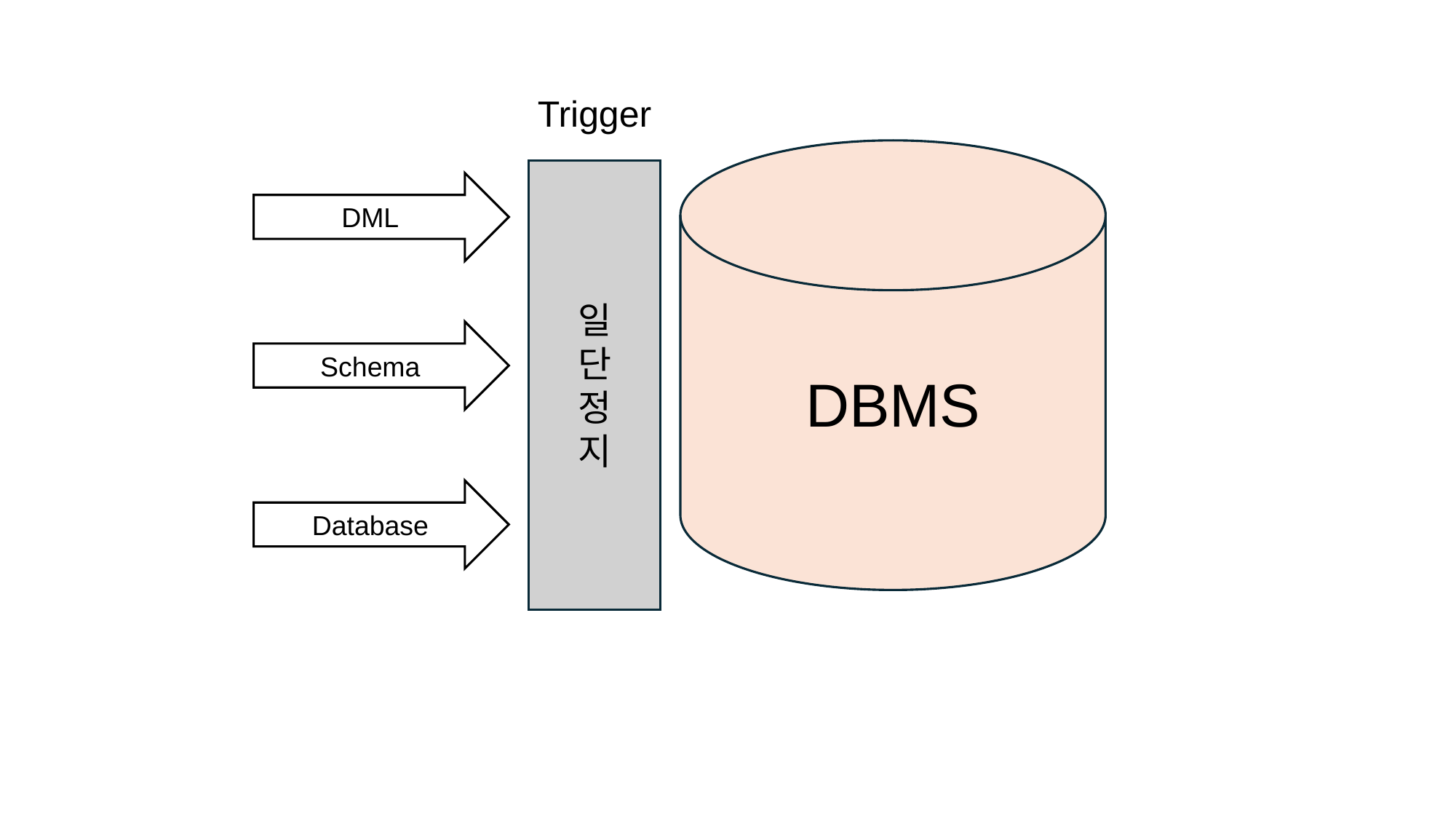

Trigger
DBMS
일
단
정
지
DML
Schema
Database